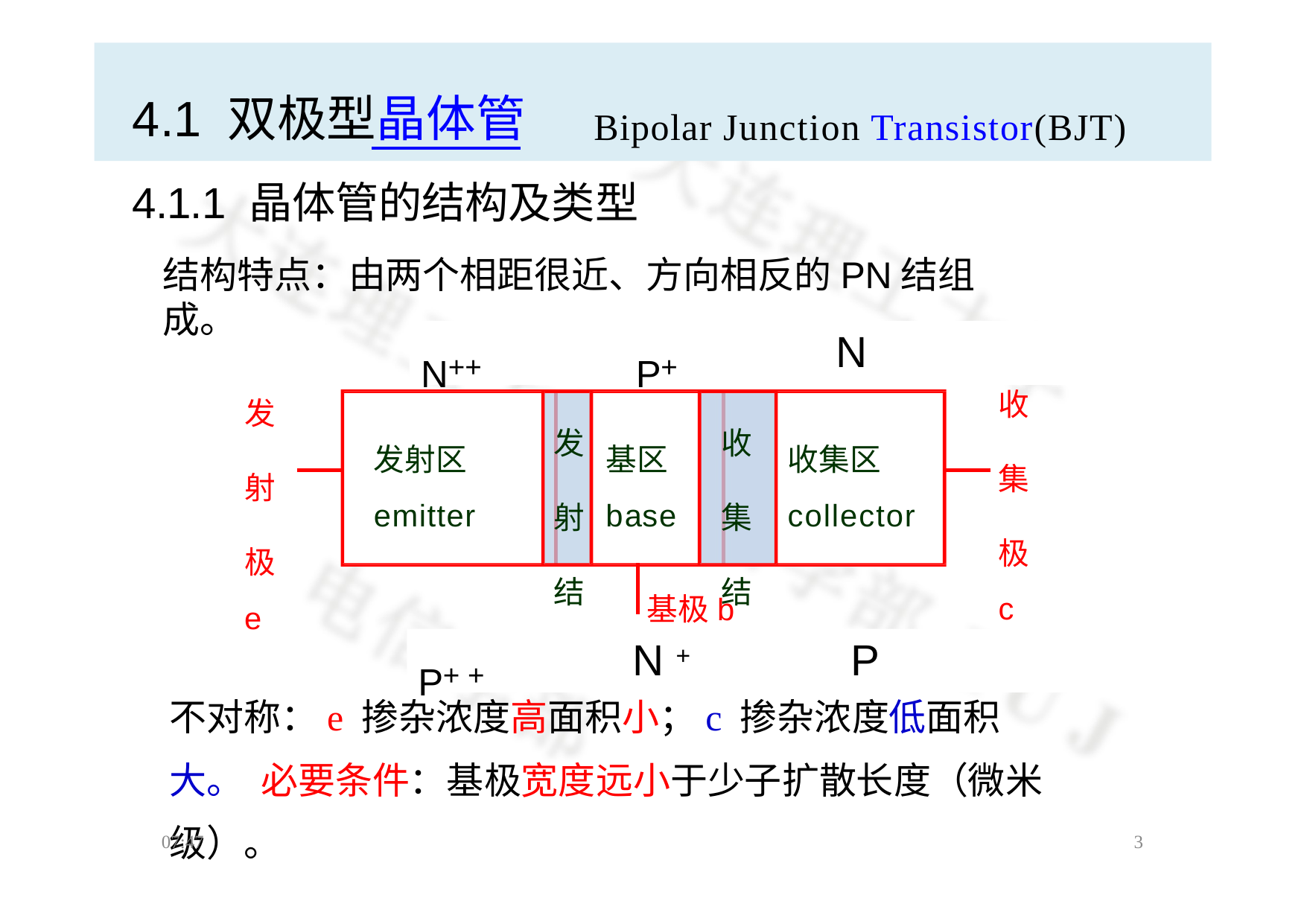

# 4.1 双极型晶体管
Bipolar Junction Transistor(BJT)

4.1.1 晶体管的结构及类型
结构特点：由两个相距很近、方向相反的PN结组成。
N++  	P+

N
收  集  极
c

发  射  极
e
发  射  结
收  集  结
发射区
emitter
基区
base
收集区
collector

基极b
N +	P
P+ +

不对称：e 掺杂浓度高面积小；c 掺杂浓度低面积大。  必要条件：基极宽度远小于少子扩散长度（微米级）。
07:47
3